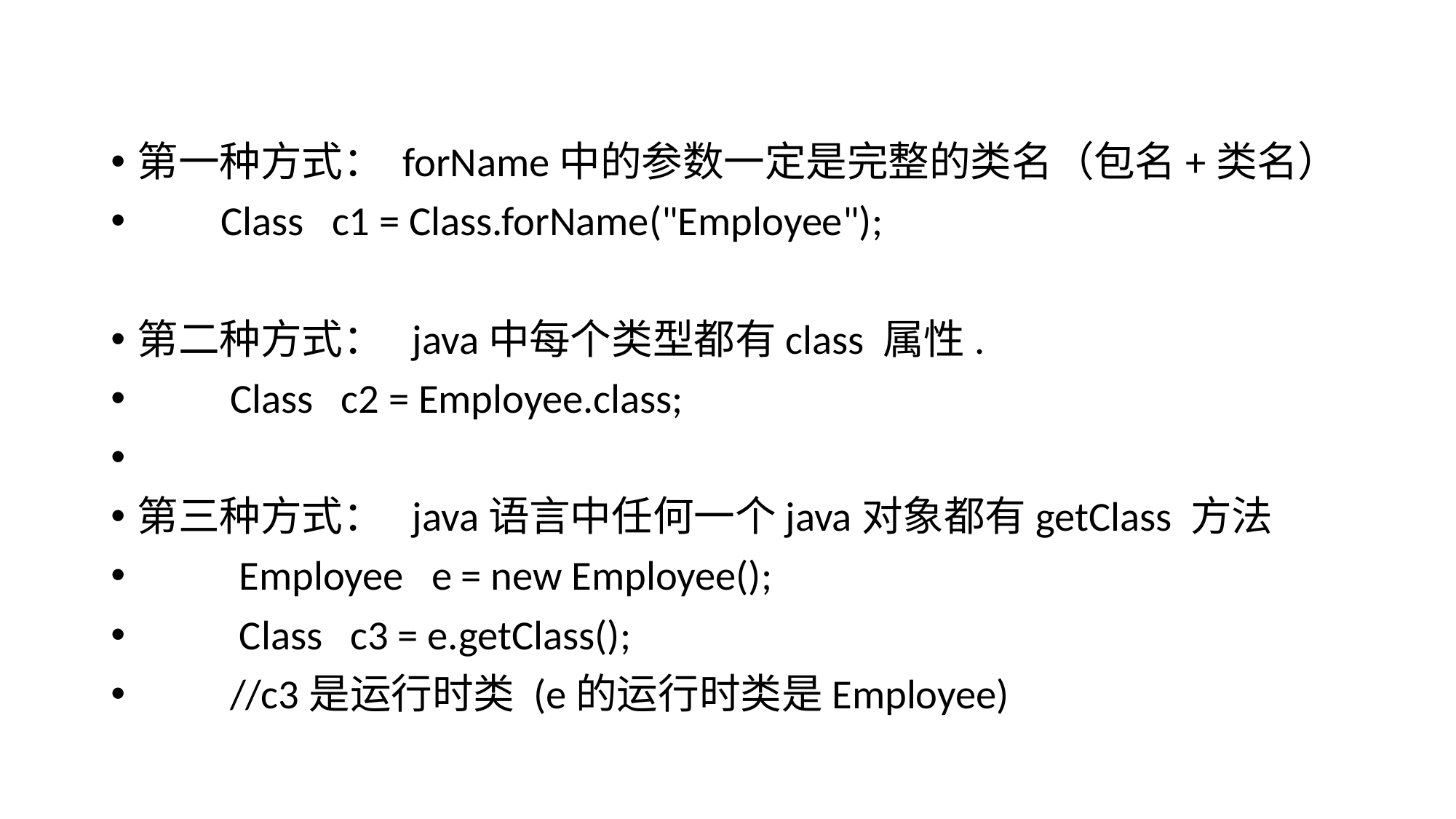

第一种方式： forName中的参数一定是完整的类名（包名+类名）
         Class   c1 = Class.forName("Employee");

第二种方式：  java中每个类型都有class 属性.
          Class   c2 = Employee.class;

第三种方式：  java语言中任何一个java对象都有getClass 方法
           Employee   e = new Employee();
           Class   c3 = e.getClass();
          //c3是运行时类 (e的运行时类是Employee)